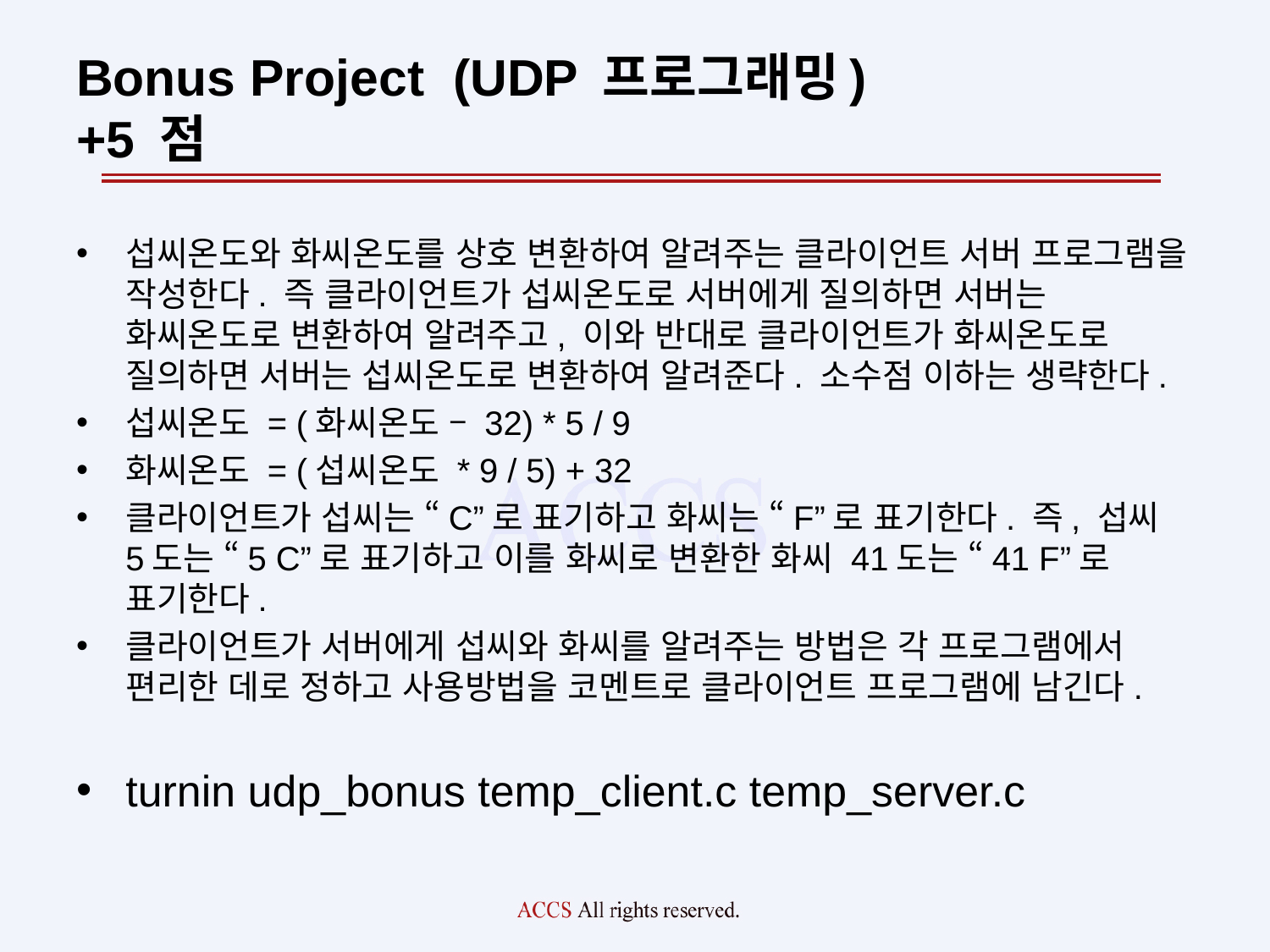

# Bonus Project  (UDP 프로그래밍) +5 점
섭씨온도와 화씨온도를 상호 변환하여 알려주는 클라이언트 서버 프로그램을 작성한다. 즉 클라이언트가 섭씨온도로 서버에게 질의하면 서버는 화씨온도로 변환하여 알려주고, 이와 반대로 클라이언트가 화씨온도로 질의하면 서버는 섭씨온도로 변환하여 알려준다. 소수점 이하는 생략한다.
섭씨온도 = (화씨온도 – 32) * 5 / 9
화씨온도 = (섭씨온도 * 9 / 5) + 32
클라이언트가 섭씨는 “C”로 표기하고 화씨는 “F”로 표기한다. 즉, 섭씨 5도는 “5 C”로 표기하고 이를 화씨로 변환한 화씨 41도는 “41 F”로 표기한다.
클라이언트가 서버에게 섭씨와 화씨를 알려주는 방법은 각 프로그램에서 편리한 데로 정하고 사용방법을 코멘트로 클라이언트 프로그램에 남긴다.

turnin udp_bonus temp_client.c temp_server.c